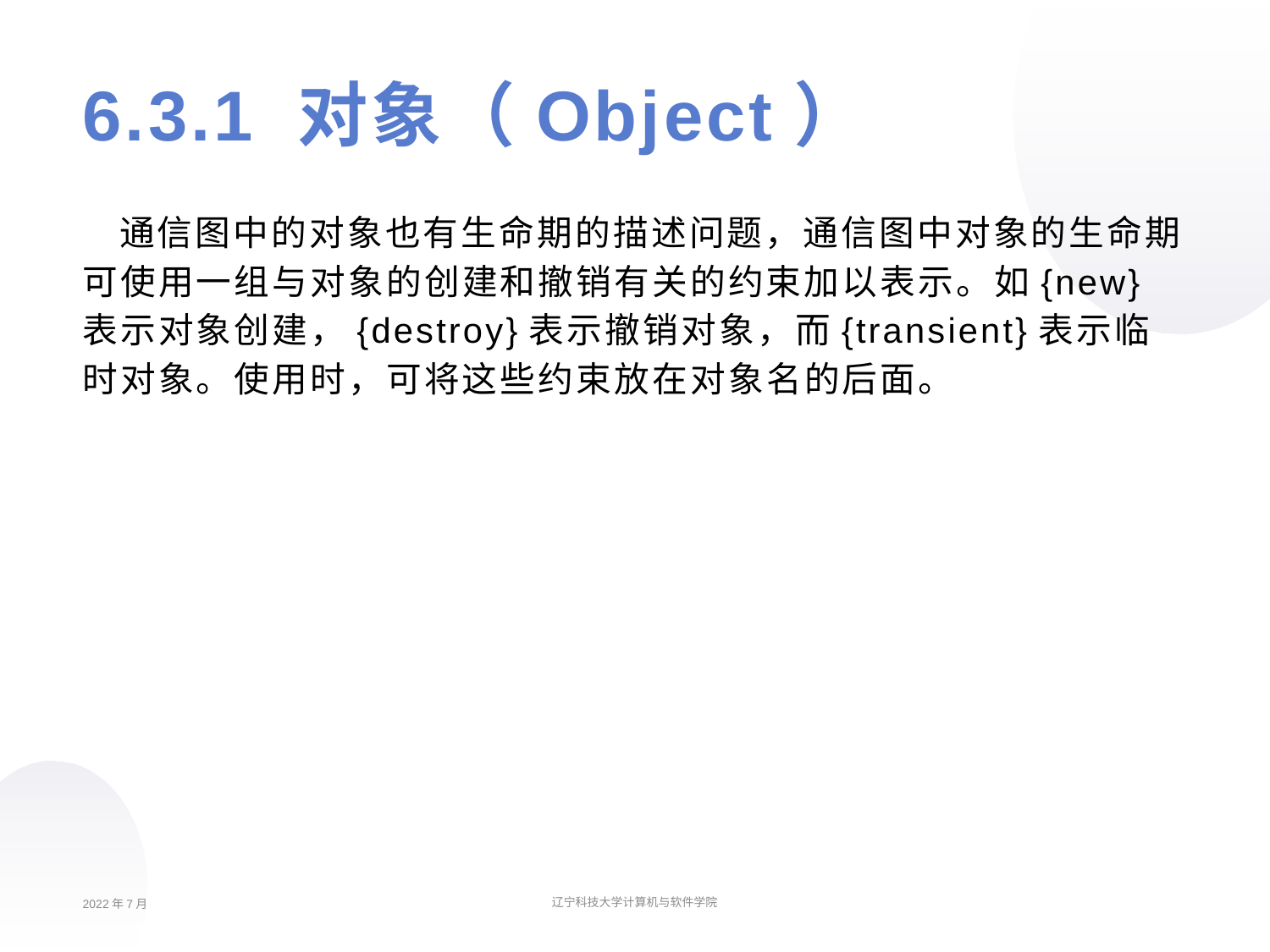

# 6.3.1 对象（Object）
通信图中的对象也有生命期的描述问题，通信图中对象的生命期可使用一组与对象的创建和撤销有关的约束加以表示。如{new}表示对象创建，{destroy}表示撤销对象，而{transient}表示临时对象。使用时，可将这些约束放在对象名的后面。

2022年7月
37
辽宁科技大学计算机与软件学院